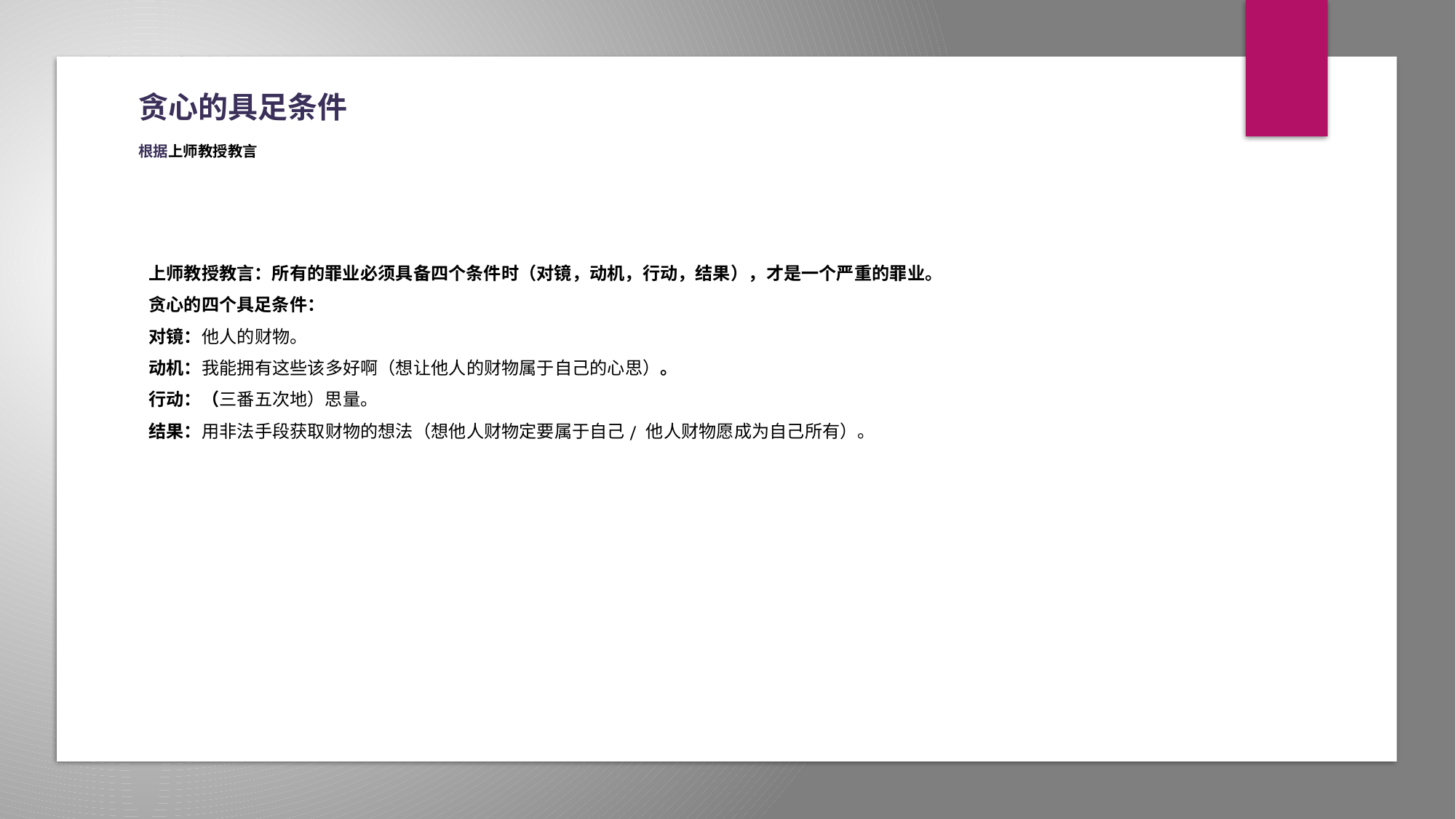

# 贪心的具足条件 根据上师教授教言

上师教授教言：所有的罪业必须具备四个条件时（对镜，动机，行动，结果），才是一个严重的罪业。
贪心的四个具足条件：
对镜：他人的财物。
动机：我能拥有这些该多好啊（想让他人的财物属于自己的心思）。
行动：（三番五次地）思量。
结果：用非法手段获取财物的想法（想他人财物定要属于自己/ 他人财物愿成为自己所有）。